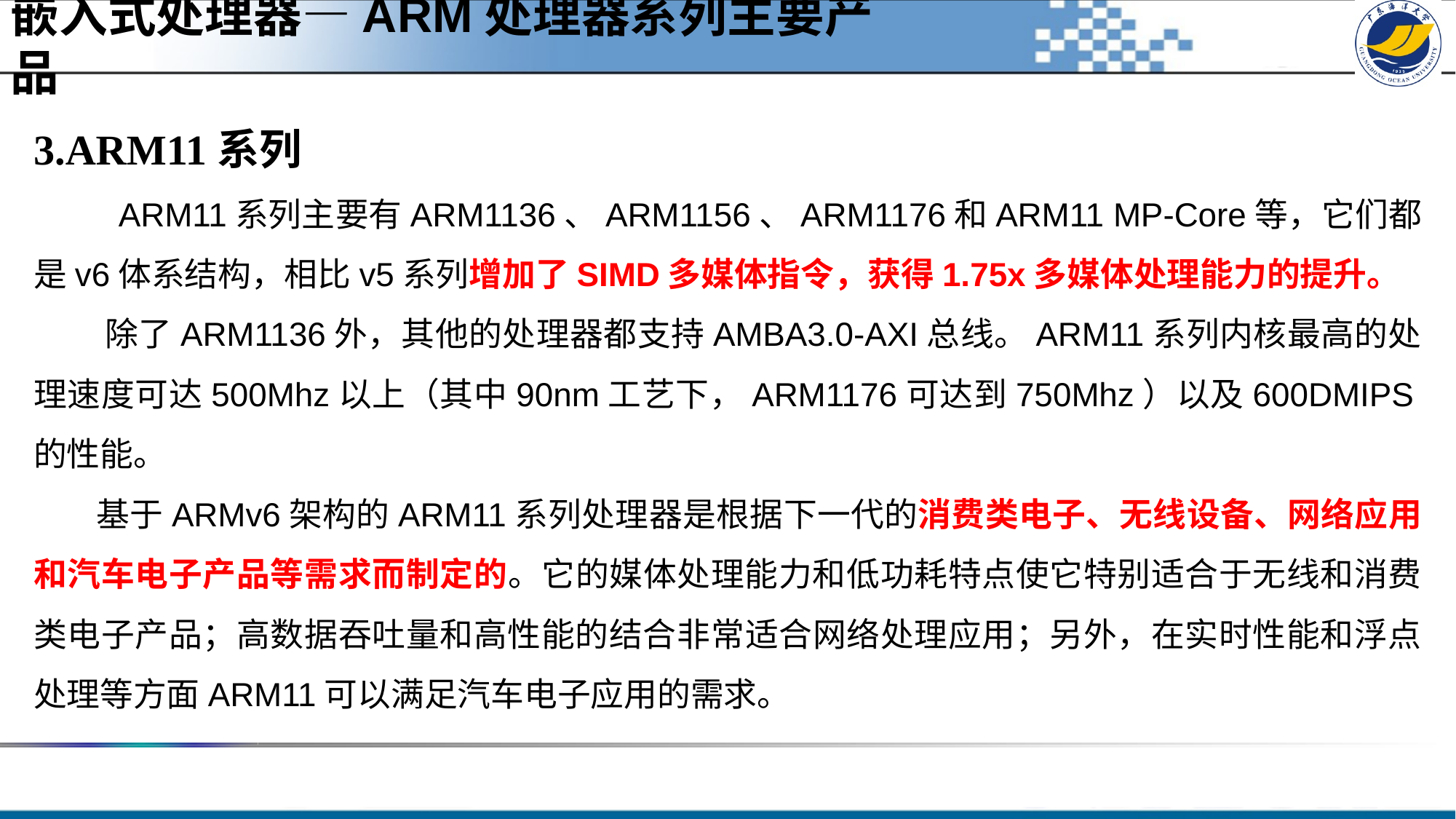

嵌入式处理器—ARM处理器系列主要产品
3.ARM11系列
         ARM11系列主要有ARM1136、ARM1156、ARM1176和ARM11 MP-Core等，它们都是v6体系结构，相比v5系列增加了SIMD多媒体指令，获得1.75x多媒体处理能力的提升。
        除了ARM1136外，其他的处理器都支持AMBA3.0-AXI总线。ARM11系列内核最高的处理速度可达500Mhz以上（其中90nm工艺下，ARM1176可达到750Mhz）以及600DMIPS的性能。
       基于ARMv6架构的ARM11系列处理器是根据下一代的消费类电子、无线设备、网络应用和汽车电子产品等需求而制定的。它的媒体处理能力和低功耗特点使它特别适合于无线和消费类电子产品；高数据吞吐量和高性能的结合非常适合网络处理应用；另外，在实时性能和浮点处理等方面ARM11可以满足汽车电子应用的需求。
64